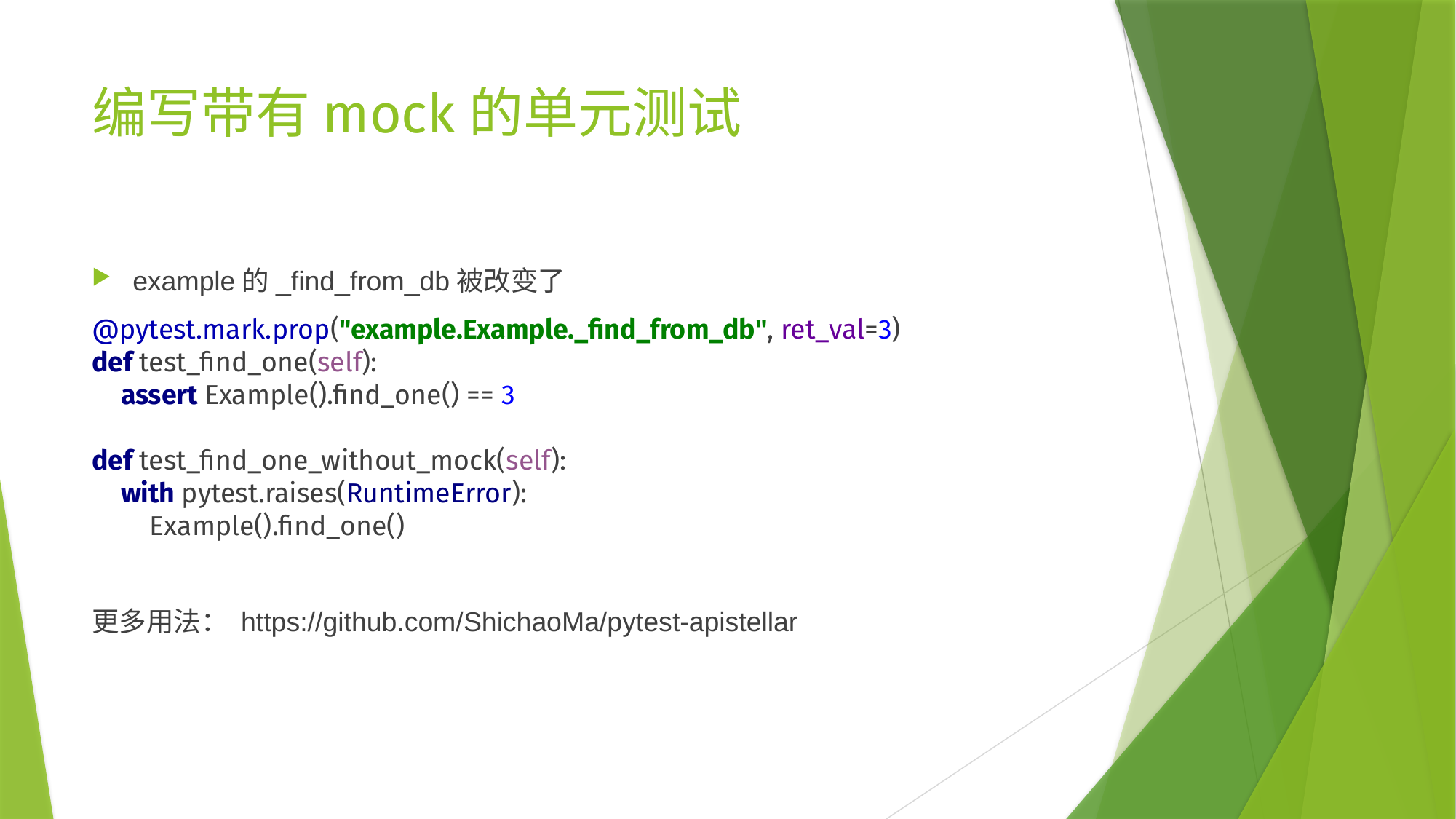

# 编写带有mock的单元测试
example的_find_from_db被改变了
@pytest.mark.prop("example.Example._find_from_db", ret_val=3)
def test_find_one(self):
    assert Example().find_one() == 3
def test_find_one_without_mock(self):
    with pytest.raises(RuntimeError):
        Example().find_one()

更多用法： https://github.com/ShichaoMa/pytest-apistellar